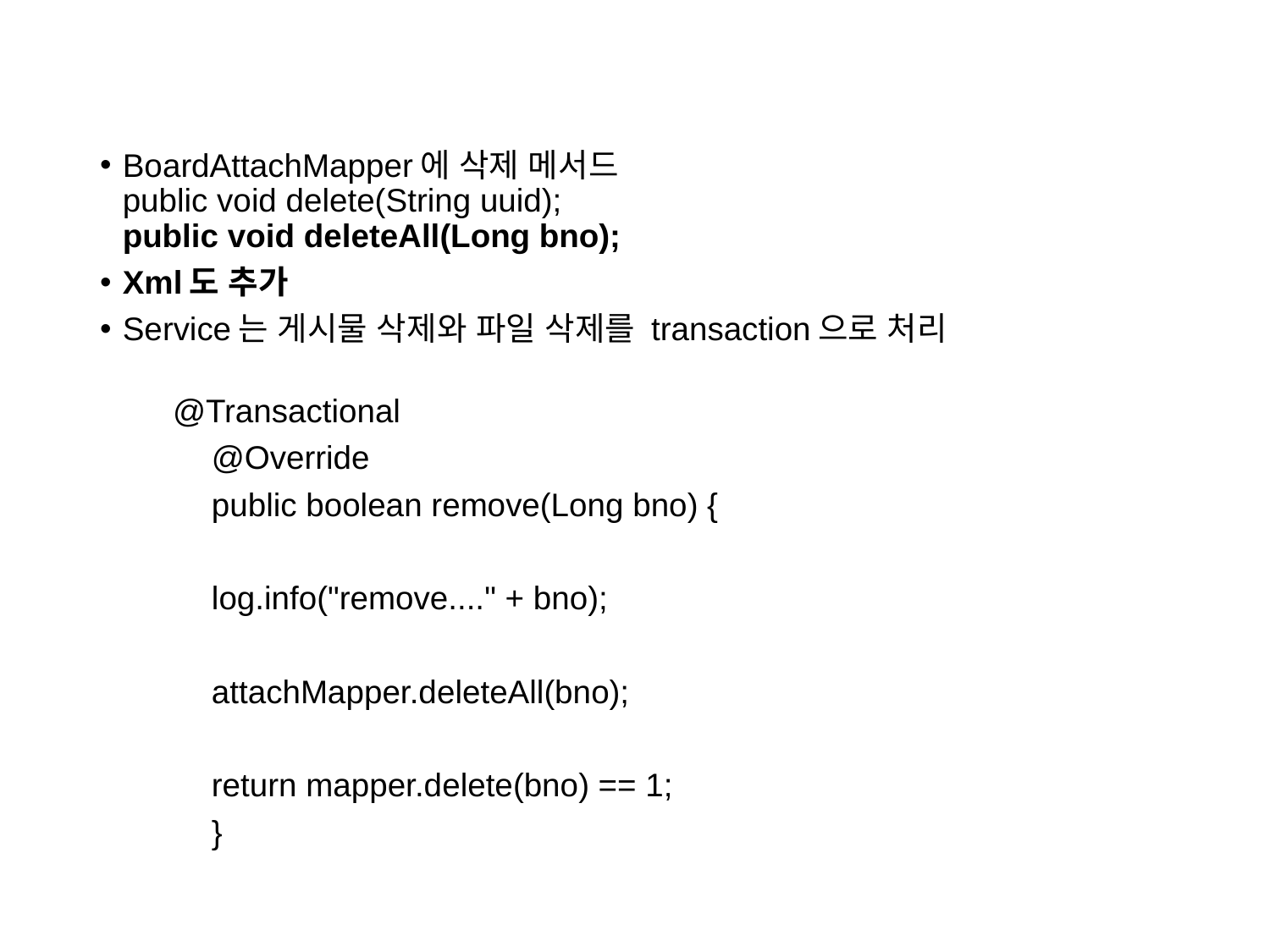

BoardAttachMapper에 삭제 메서드
public void delete(String uuid);
public void deleteAll(Long bno);
Xml도 추가
Service는 게시물 삭제와 파일 삭제를 transaction으로 처리
        @Transactional
	@Override
	public boolean remove(Long bno) {

		log.info("remove...." + bno);

		attachMapper.deleteAll(bno);

		return mapper.delete(bno) == 1;
	}